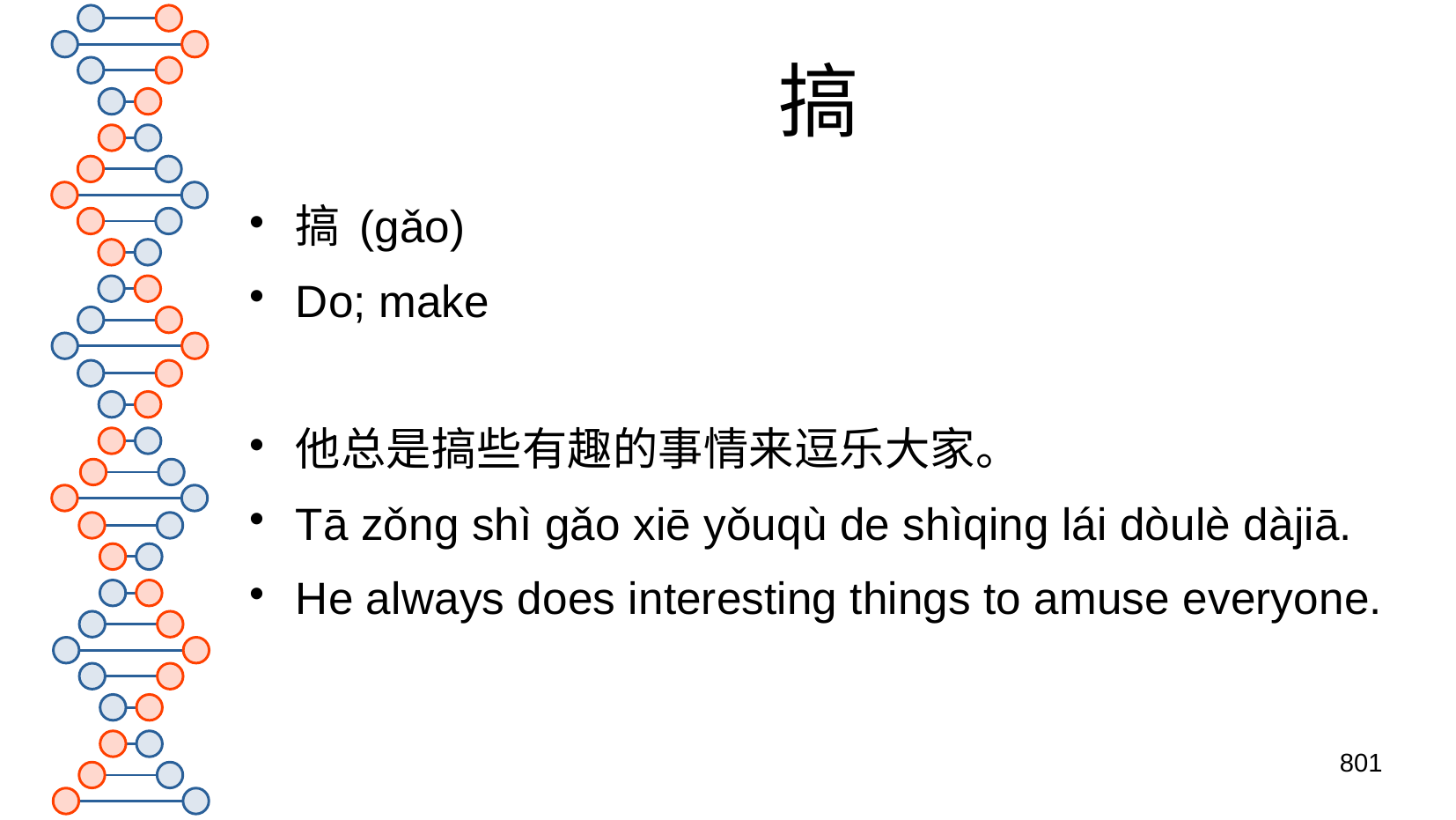

# 搞
搞 (gǎo)
Do; make

他总是搞些有趣的事情来逗乐大家。
Tā zǒng shì gǎo xiē yǒuqù de shìqing lái dòulè dàjiā.
He always does interesting things to amuse everyone.

801